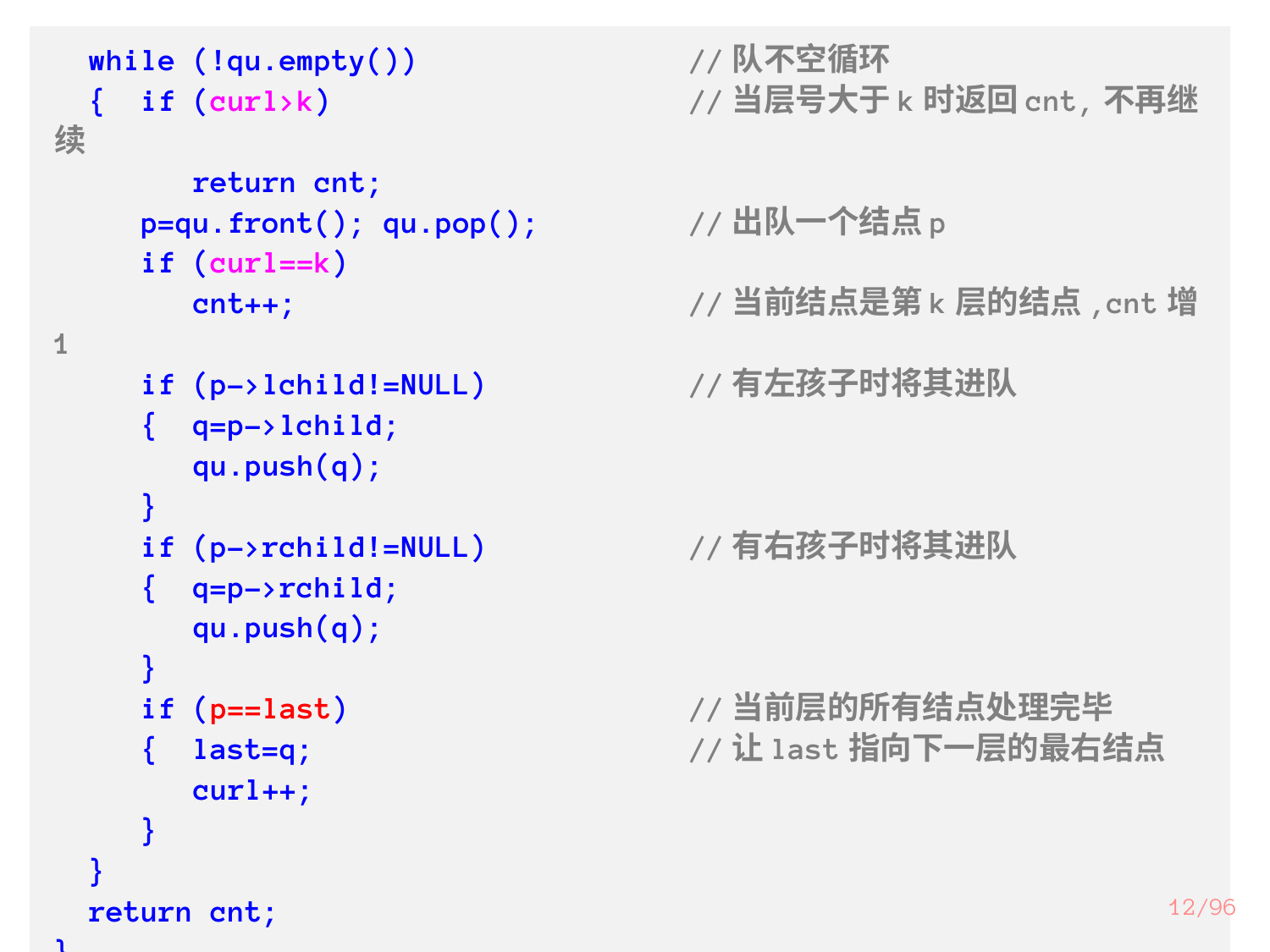

while (!qu.empty()) 		//队不空循环
  {  if (curl>k)			//当层号大于k时返回cnt,不再继续
        return cnt;
     p=qu.front(); qu.pop();		//出队一个结点p
     if (curl==k)
        cnt++;				//当前结点是第k层的结点,cnt增1
     if (p->lchild!=NULL)		//有左孩子时将其进队
     {  q=p->lchild;
        qu.push(q);
     }
     if (p->rchild!=NULL)		//有右孩子时将其进队
     {  q=p->rchild;
        qu.push(q);
     }
     if (p==last)			//当前层的所有结点处理完毕
     {  last=q;			//让last指向下一层的最右结点
        curl++;
     }
  }
  return cnt;
}
12/96